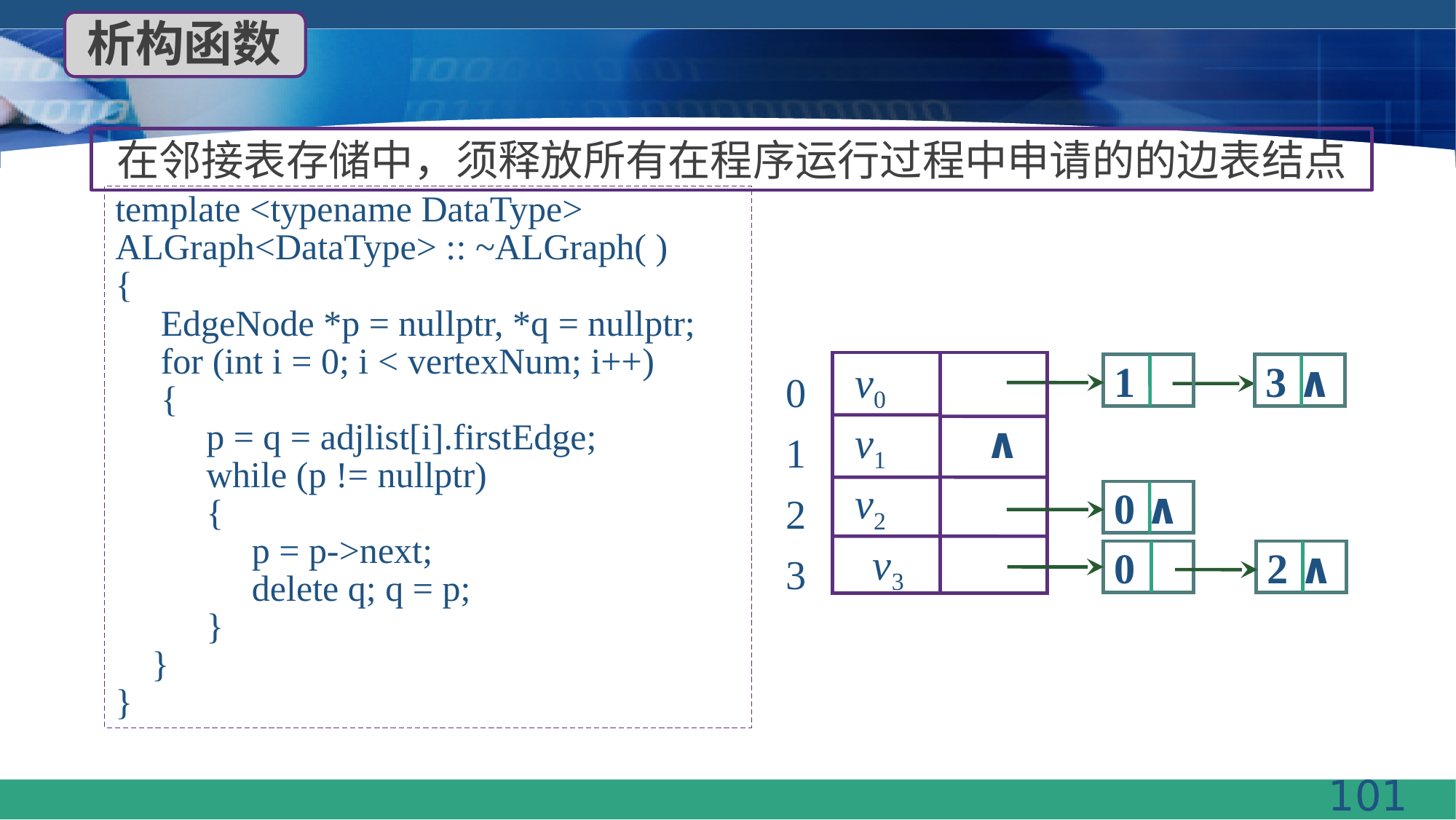

析构函数

在邻接表存储中，须释放所有在程序运行过程中申请的的边表结点
template <typename DataType>
ALGraph<DataType> :: ~ALGraph( )
{
     EdgeNode *p = nullptr, *q = nullptr;
     for (int i = 0; i < vertexNum; i++)
     {
          p = q = adjlist[i].firstEdge;
          while (p != nullptr)
          {
               p = p->next;
               delete q; q = p;
          }
    }
}
 v0
 v1
 v2
 v3

0
1
2
3

1
3 ∧

∧
0 ∧

0

2 ∧